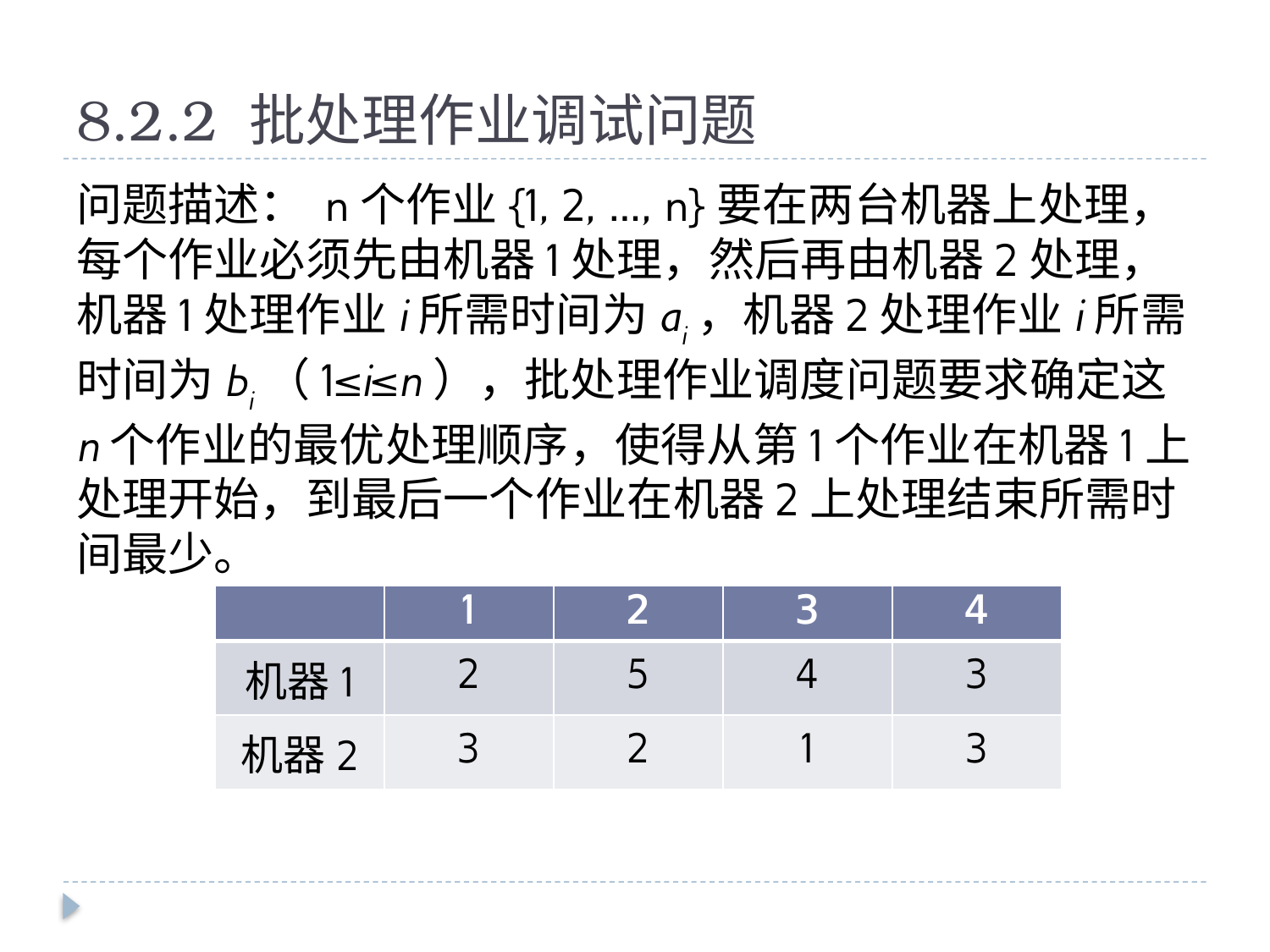

# 8.2.2 批处理作业调试问题
问题描述： n个作业{1, 2, …, n}要在两台机器上处理，每个作业必须先由机器1处理，然后再由机器2处理，机器1处理作业i所需时间为ai，机器2处理作业i所需时间为bi（1≤i≤n），批处理作业调度问题要求确定这n个作业的最优处理顺序，使得从第1个作业在机器1上处理开始，到最后一个作业在机器2上处理结束所需时间最少。
|  | 1 | 2 | 3 | 4 |
| --- | --- | --- | --- | --- |
| 机器1 | 2 | 5 | 4 | 3 |
| 机器2 | 3 | 2 | 1 | 3 |